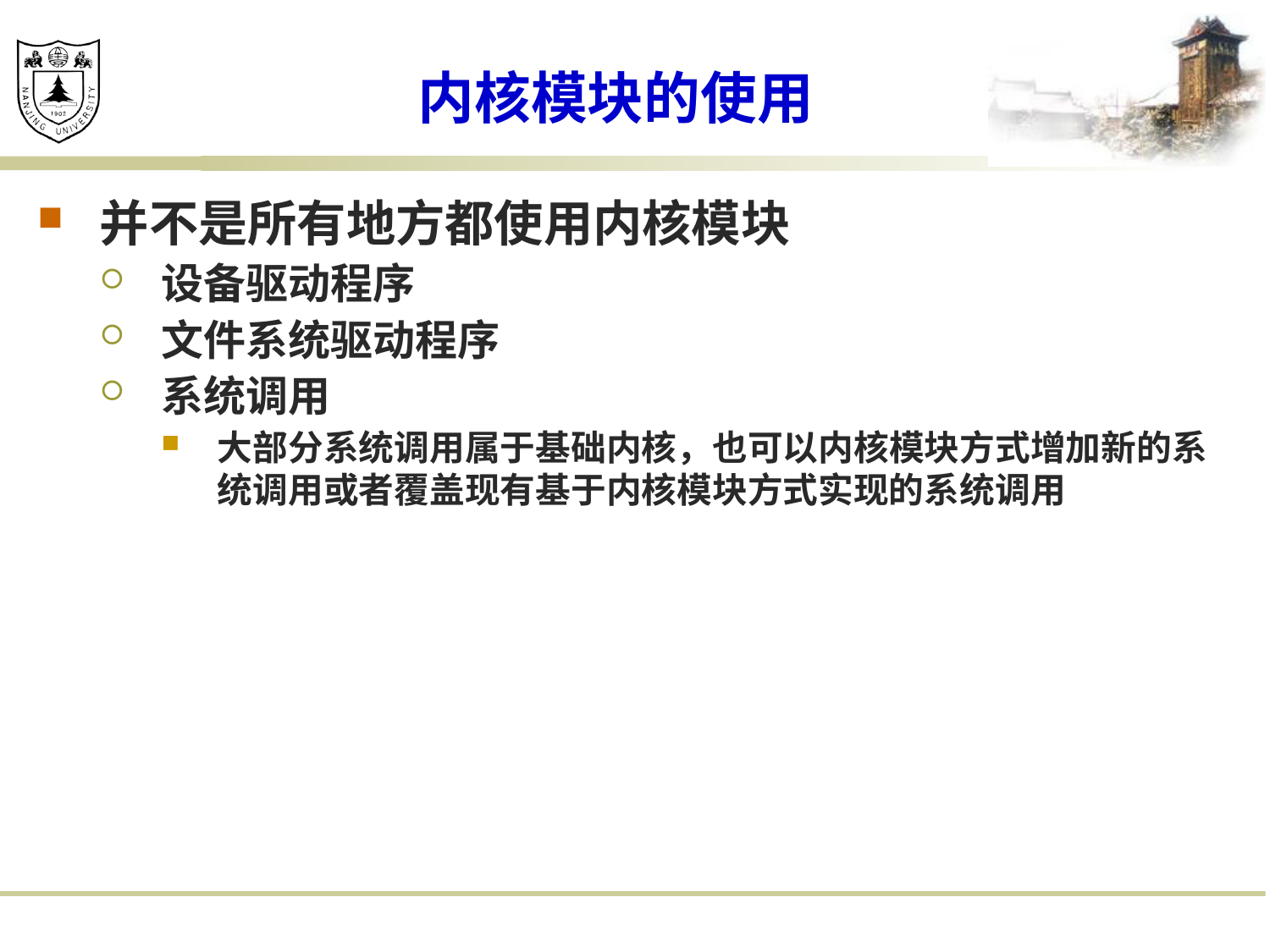

# 内核模块的使用
并不是所有地方都使用内核模块
设备驱动程序
文件系统驱动程序
系统调用
大部分系统调用属于基础内核，也可以内核模块方式增加新的系统调用或者覆盖现有基于内核模块方式实现的系统调用
146